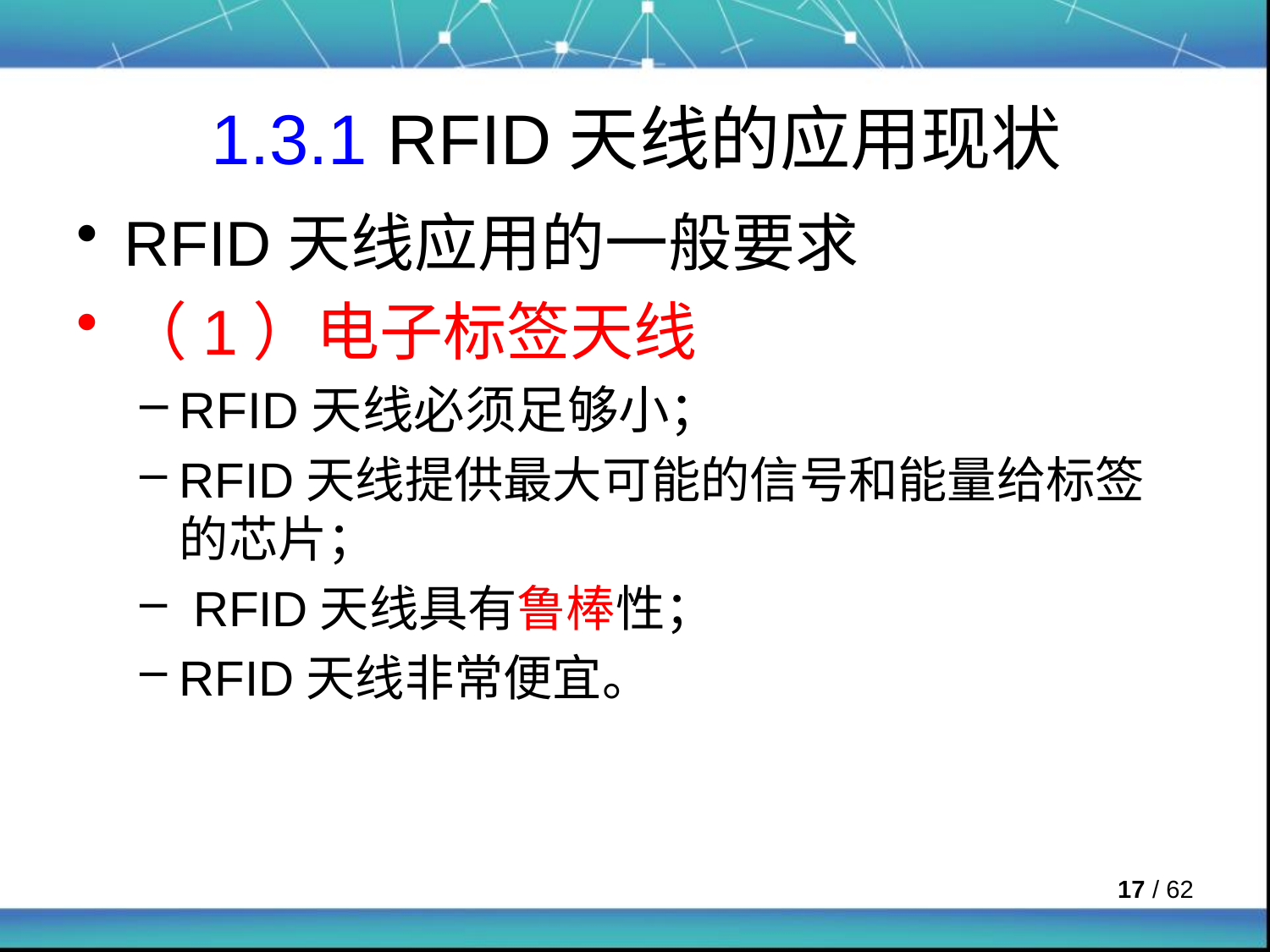

# 1.3.1 RFID天线的应用现状
RFID天线应用的一般要求
（1）电子标签天线
RFID天线必须足够小；
RFID天线提供最大可能的信号和能量给标签的芯片；
 RFID天线具有鲁棒性；
RFID天线非常便宜。
17 / 62